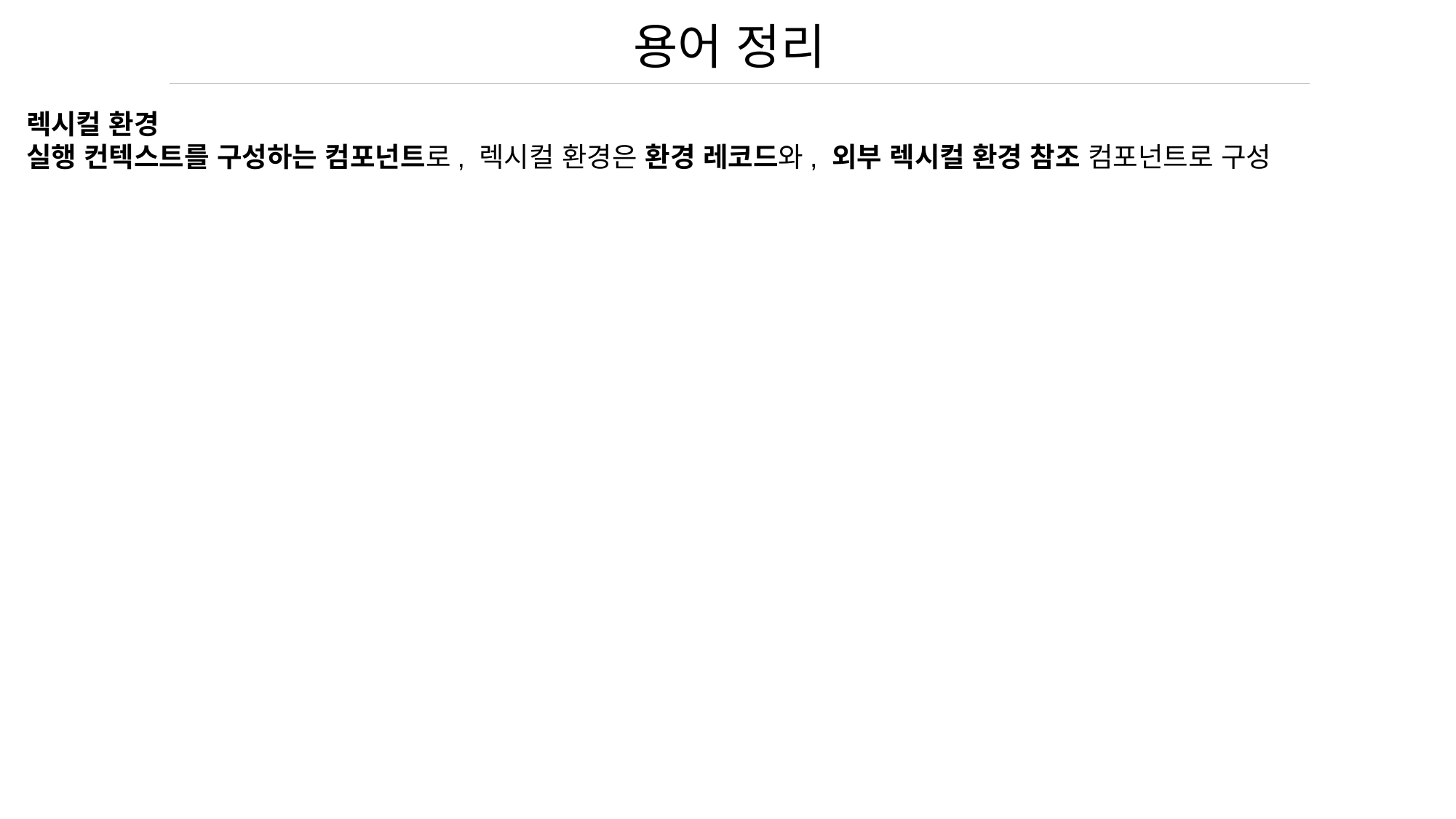

용어 정리
렉시컬 환경
실행 컨텍스트를 구성하는 컴포넌트로, 렉시컬 환경은 환경 레코드와, 외부 렉시컬 환경 참조 컴포넌트로 구성